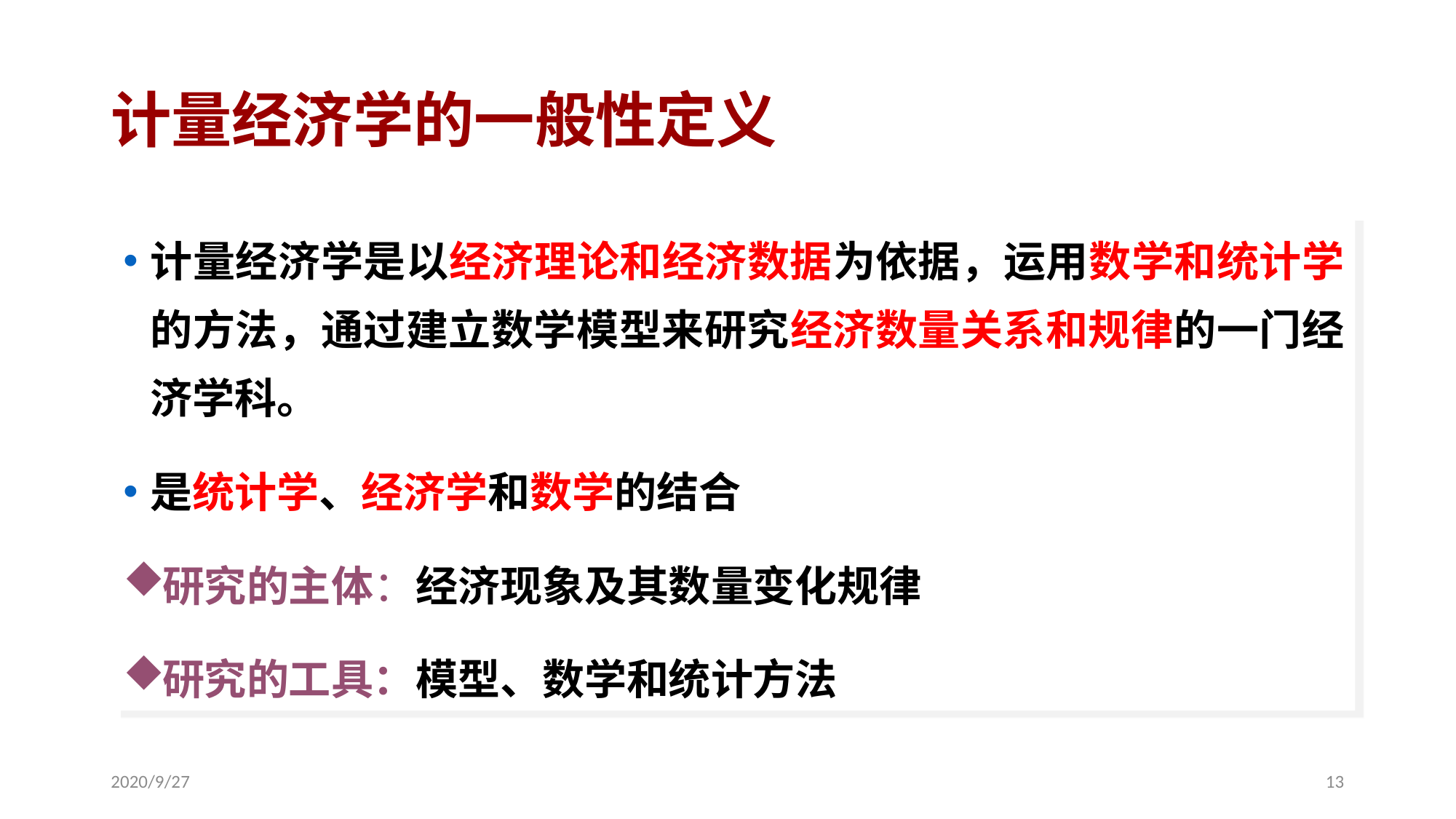

# 计量经济学的一般性定义
计量经济学是以经济理论和经济数据为依据，运用数学和统计学的方法，通过建立数学模型来研究经济数量关系和规律的一门经济学科。
是统计学、经济学和数学的结合
研究的主体：经济现象及其数量变化规律
研究的工具：模型、数学和统计方法
2020/9/27
13